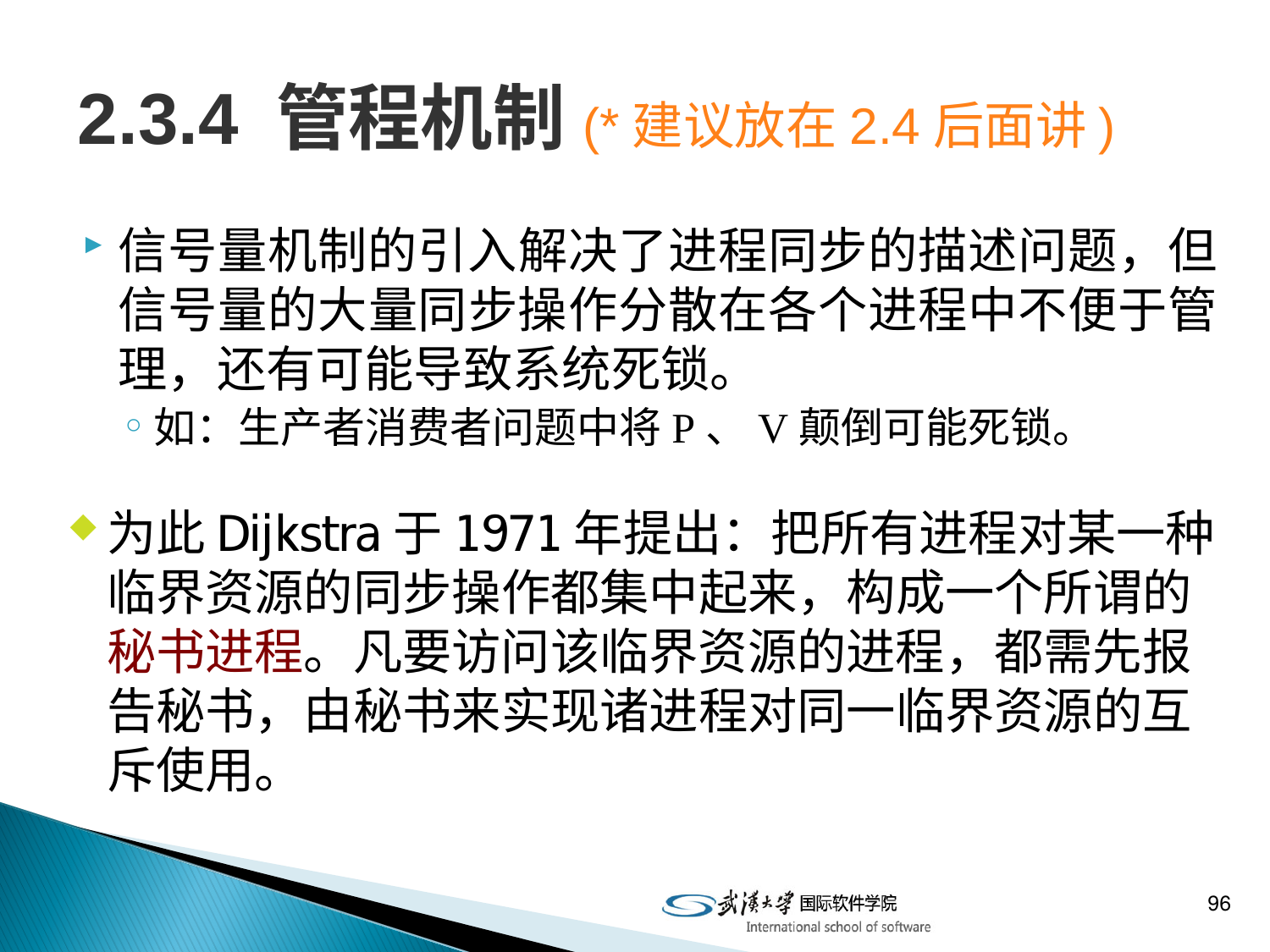

# 2.3.4 管程机制(*建议放在2.4后面讲)
信号量机制的引入解决了进程同步的描述问题，但信号量的大量同步操作分散在各个进程中不便于管理，还有可能导致系统死锁。
如：生产者消费者问题中将P、V颠倒可能死锁。
为此Dijkstra于1971年提出：把所有进程对某一种临界资源的同步操作都集中起来，构成一个所谓的秘书进程。凡要访问该临界资源的进程，都需先报告秘书，由秘书来实现诸进程对同一临界资源的互斥使用。